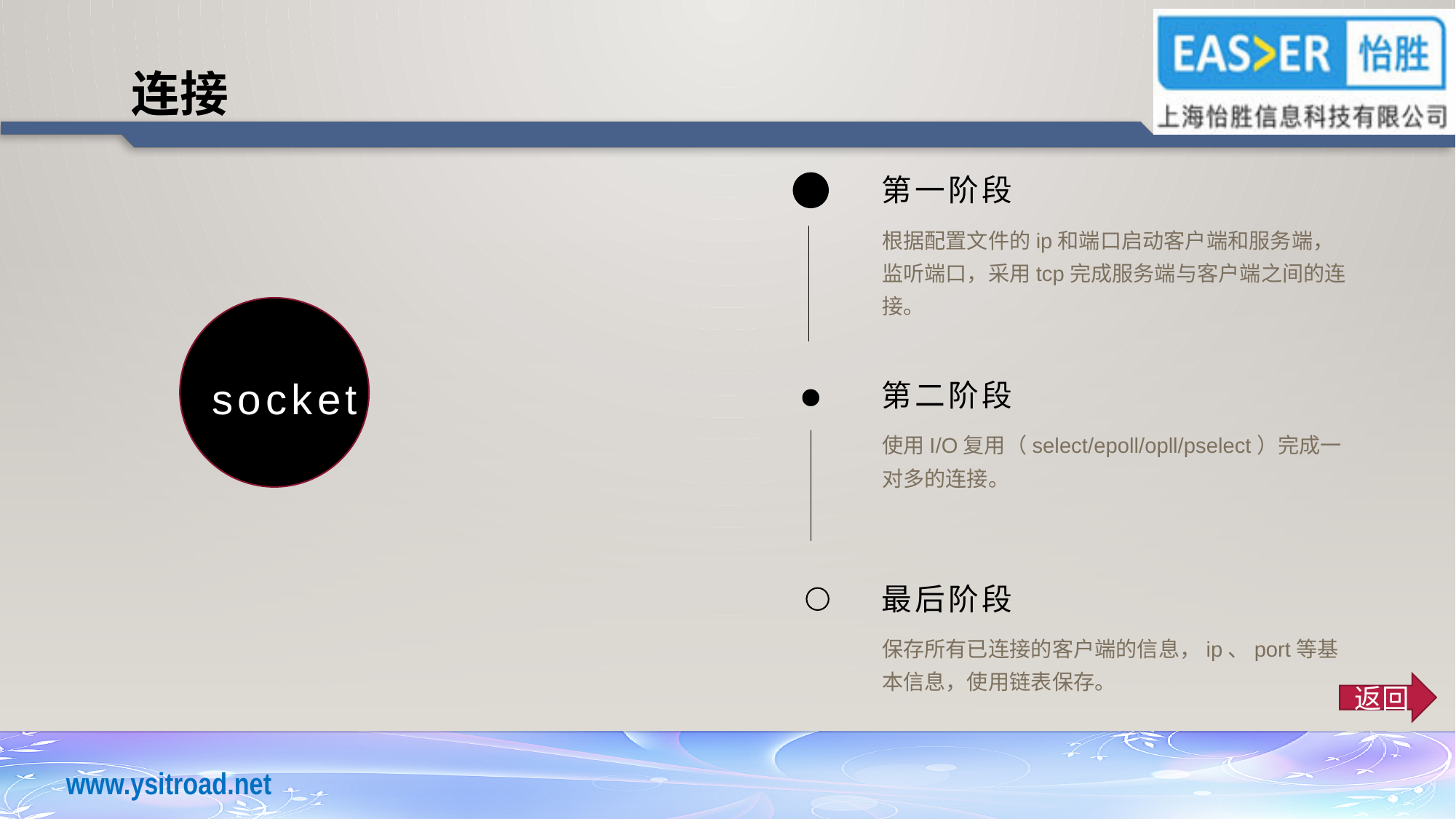

连接
第一阶段

根据配置文件的ip和端口启动客户端和服务端，监听端口，采用tcp完成服务端与客户端之间的连接。
socket

第二阶段

使用I/O复用（select/epoll/opll/pselect）完成一对多的连接。
最后阶段

保存所有已连接的客户端的信息，ip、port等基本信息，使用链表保存。
返回